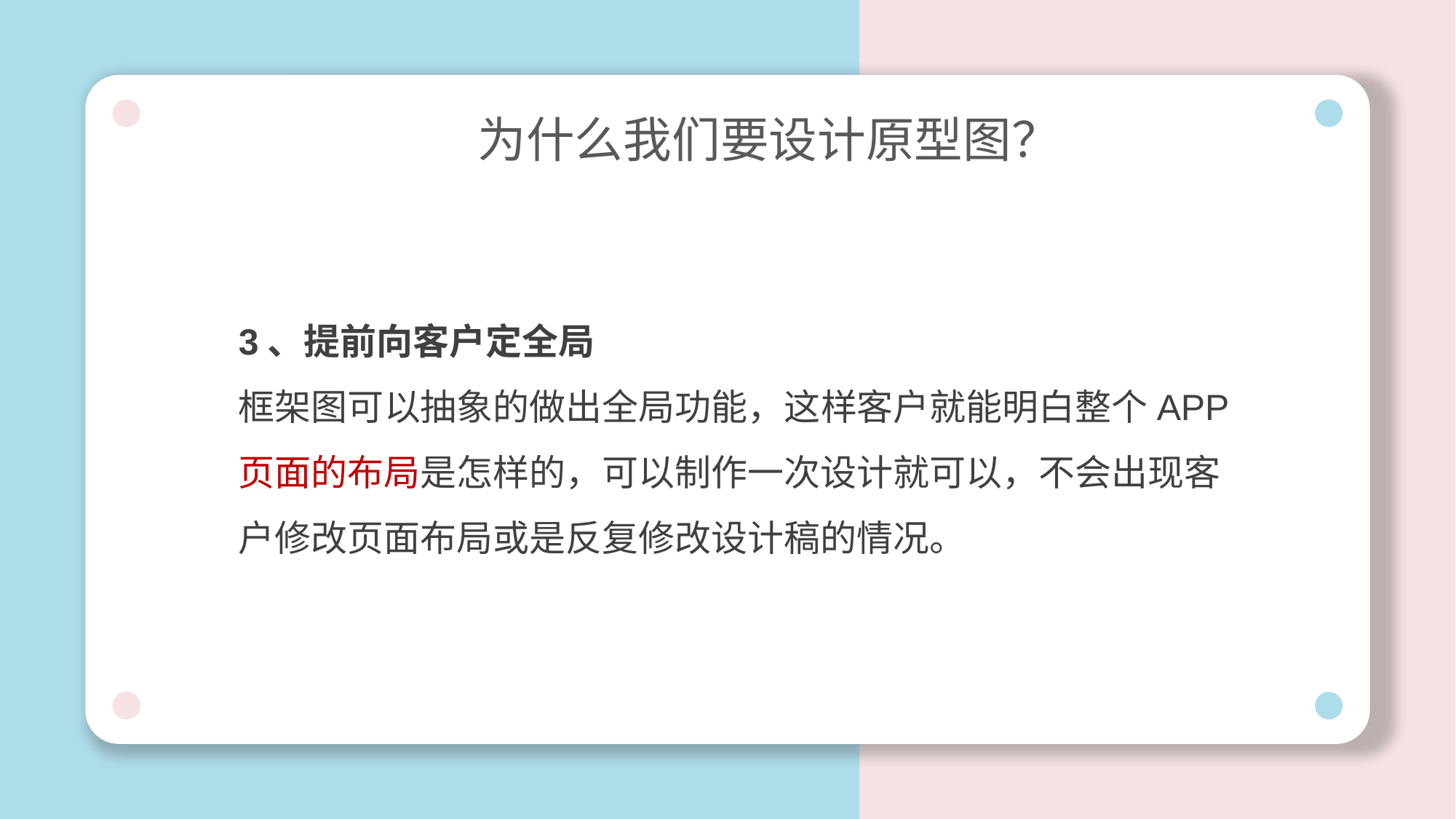

为什么我们要设计原型图？
3、提前向客户定全局
框架图可以抽象的做出全局功能，这样客户就能明白整个APP页面的布局是怎样的，可以制作一次设计就可以，不会出现客户修改页面布局或是反复修改设计稿的情况。